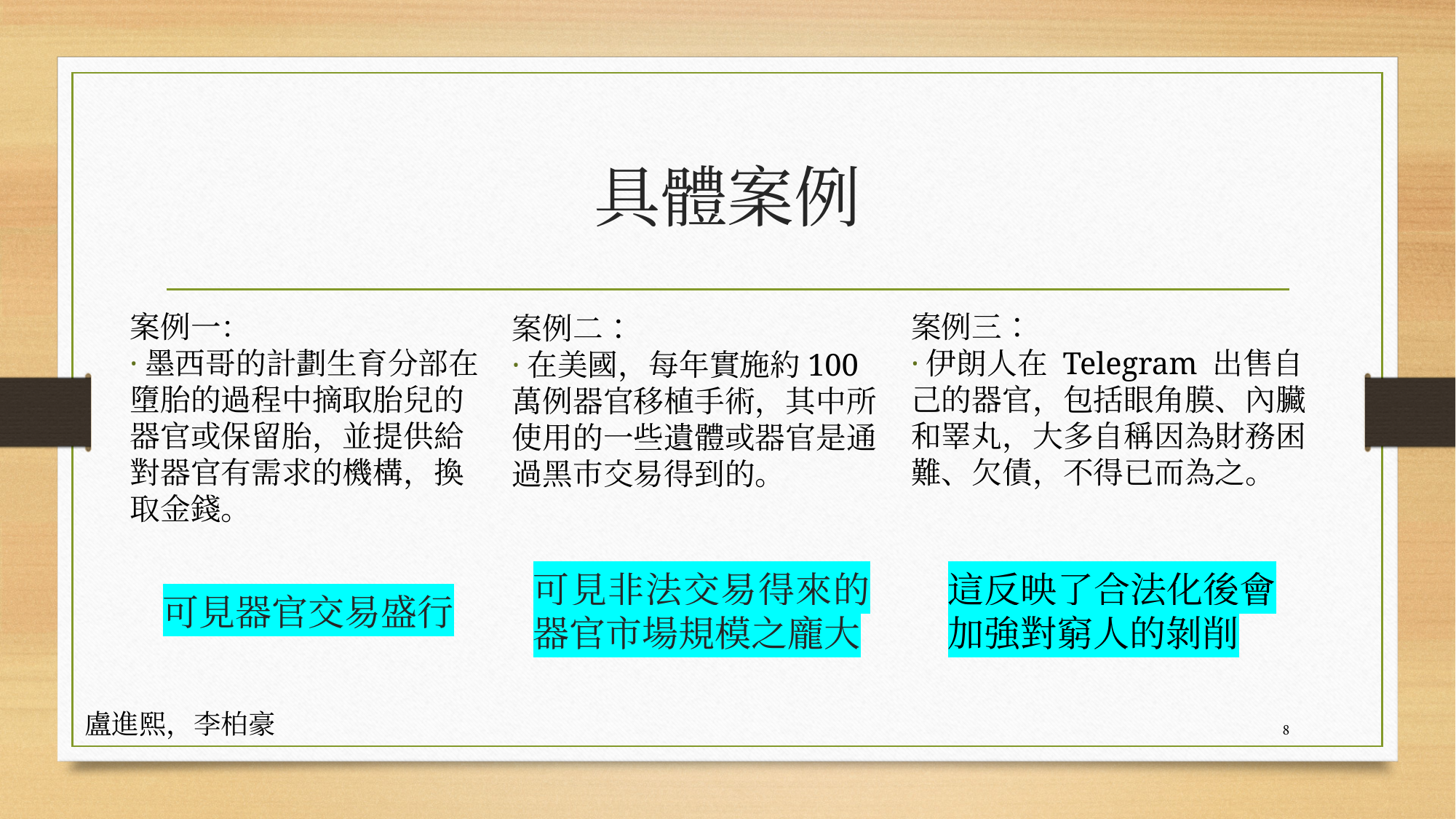

# 具體案例
案例三：
·伊朗人在 Telegram 出售自己的器官，包括眼角膜、內臟和睪丸，大多自稱因為財務困難、欠債，不得已而為之。
案例一：
·墨西哥的計劃生育分部在墮胎的過程中摘取胎兒的器官或保留胎，並提供給對器官有需求的機構，換取金錢。
案例二：
·在美國，每年實施約100萬例器官移植手術，其中所使用的一些遺體或器官是通過黑市交易得到的。
可見非法交易得來的器官市場規模之龐大
這反映了合法化後會加強對窮人的剝削
可見器官交易盛行
盧進熙，李柏豪
8